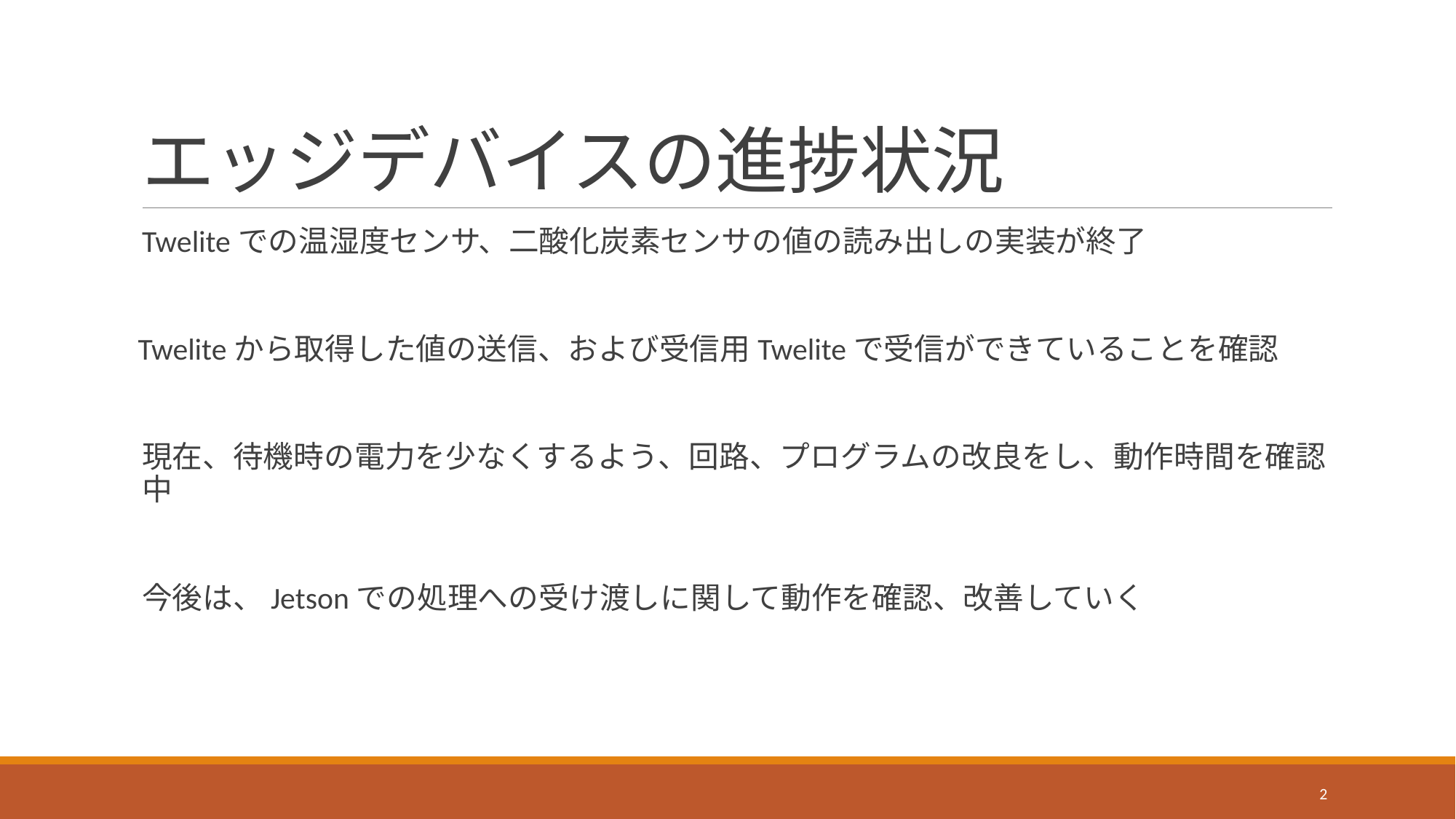

# エッジデバイスの進捗状況
Tweliteでの温湿度センサ、二酸化炭素センサの値の読み出しの実装が終了

 Tweliteから取得した値の送信、および受信用Tweliteで受信ができていることを確認

現在、待機時の電力を少なくするよう、回路、プログラムの改良をし、動作時間を確認中

今後は、Jetsonでの処理への受け渡しに関して動作を確認、改善していく
2